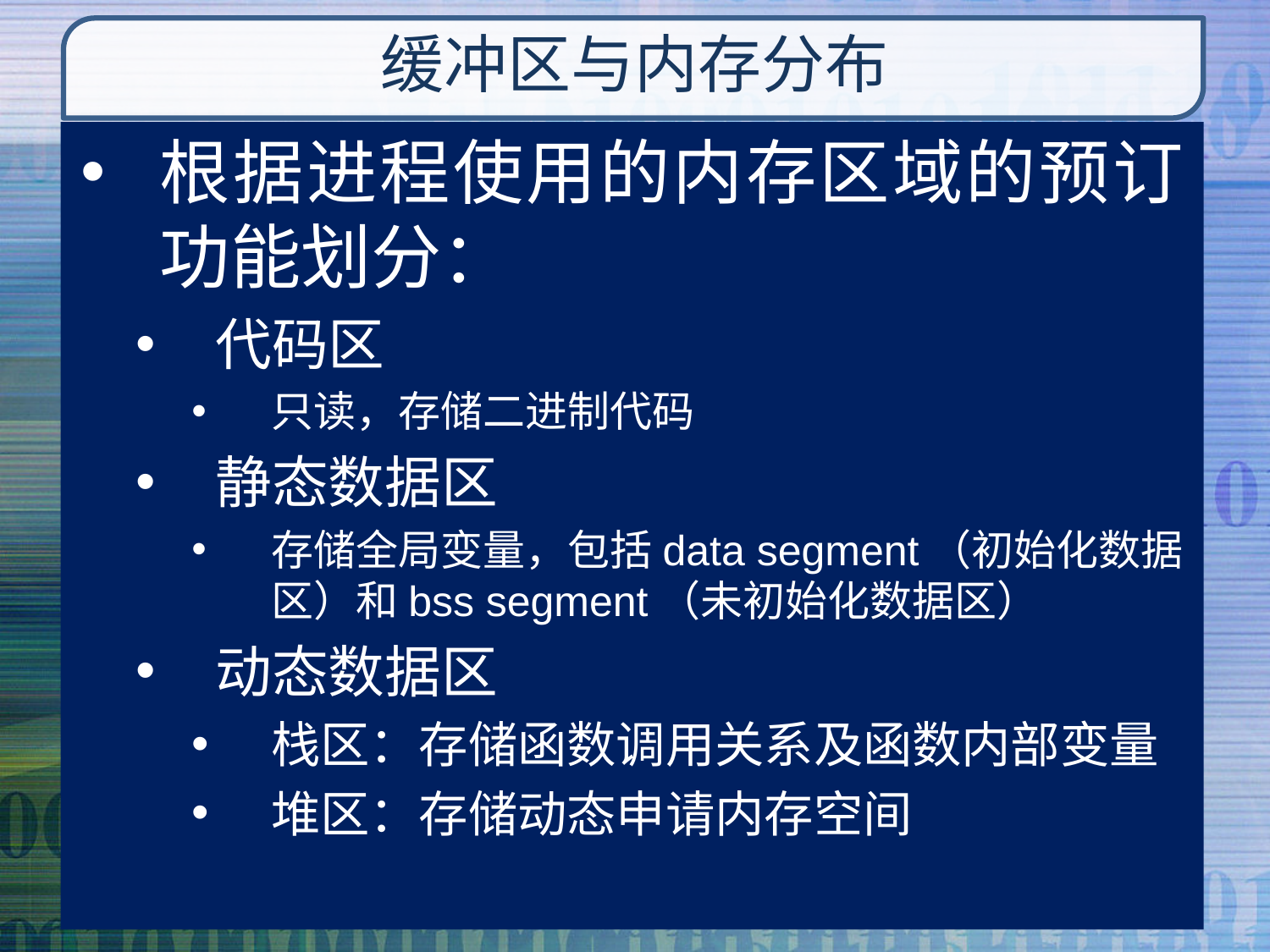

# 缓冲区与内存分布
根据进程使用的内存区域的预订功能划分：
代码区
只读，存储二进制代码
静态数据区
存储全局变量，包括data segment（初始化数据区）和bss segment（未初始化数据区）
动态数据区
栈区：存储函数调用关系及函数内部变量
堆区：存储动态申请内存空间